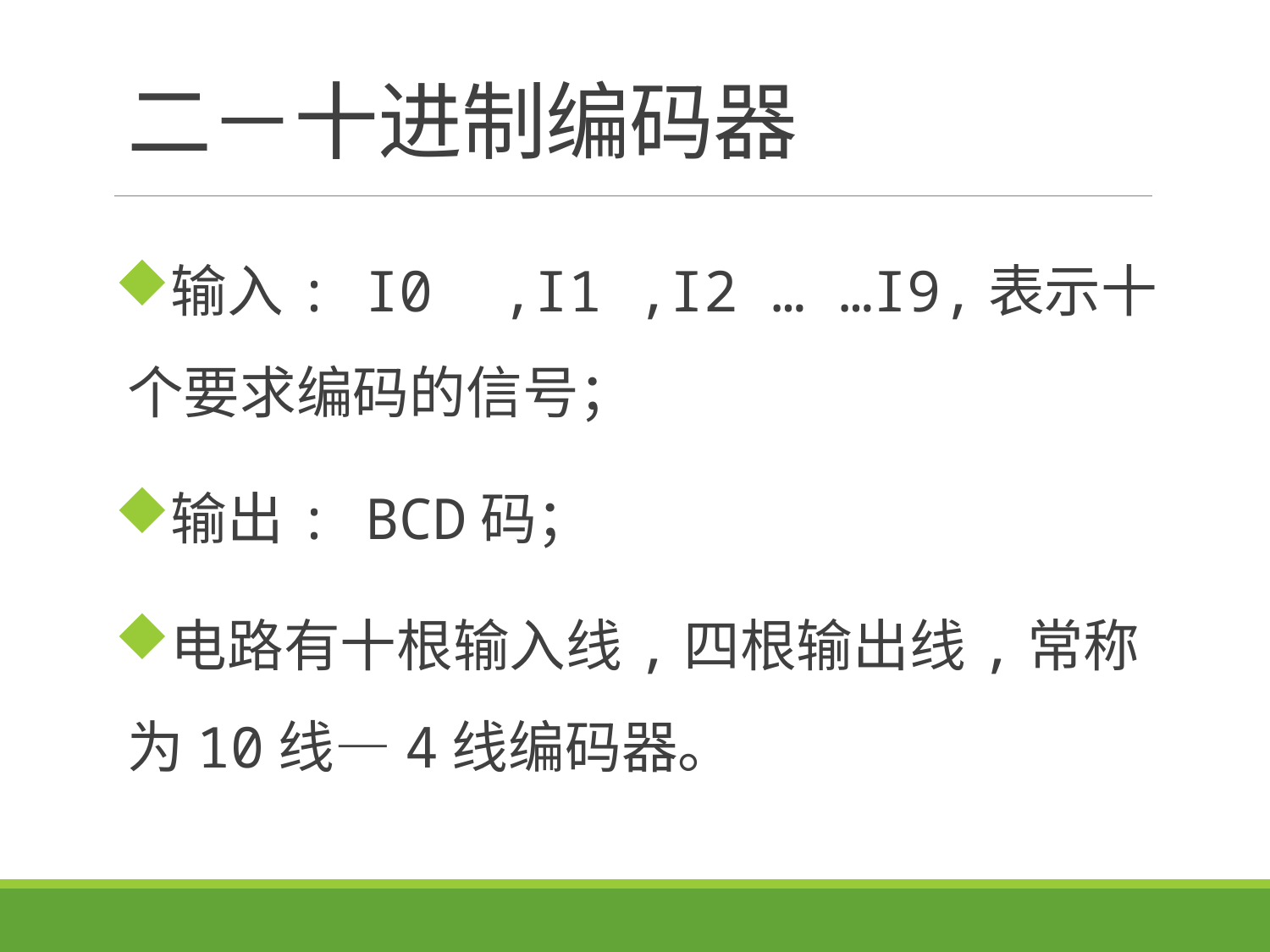

# 二－十进制编码器
输入: I0  ,I1 ,I2 … …I9,表示十个要求编码的信号；
输出: BCD码；
电路有十根输入线,四根输出线,常称为10线—4线编码器。